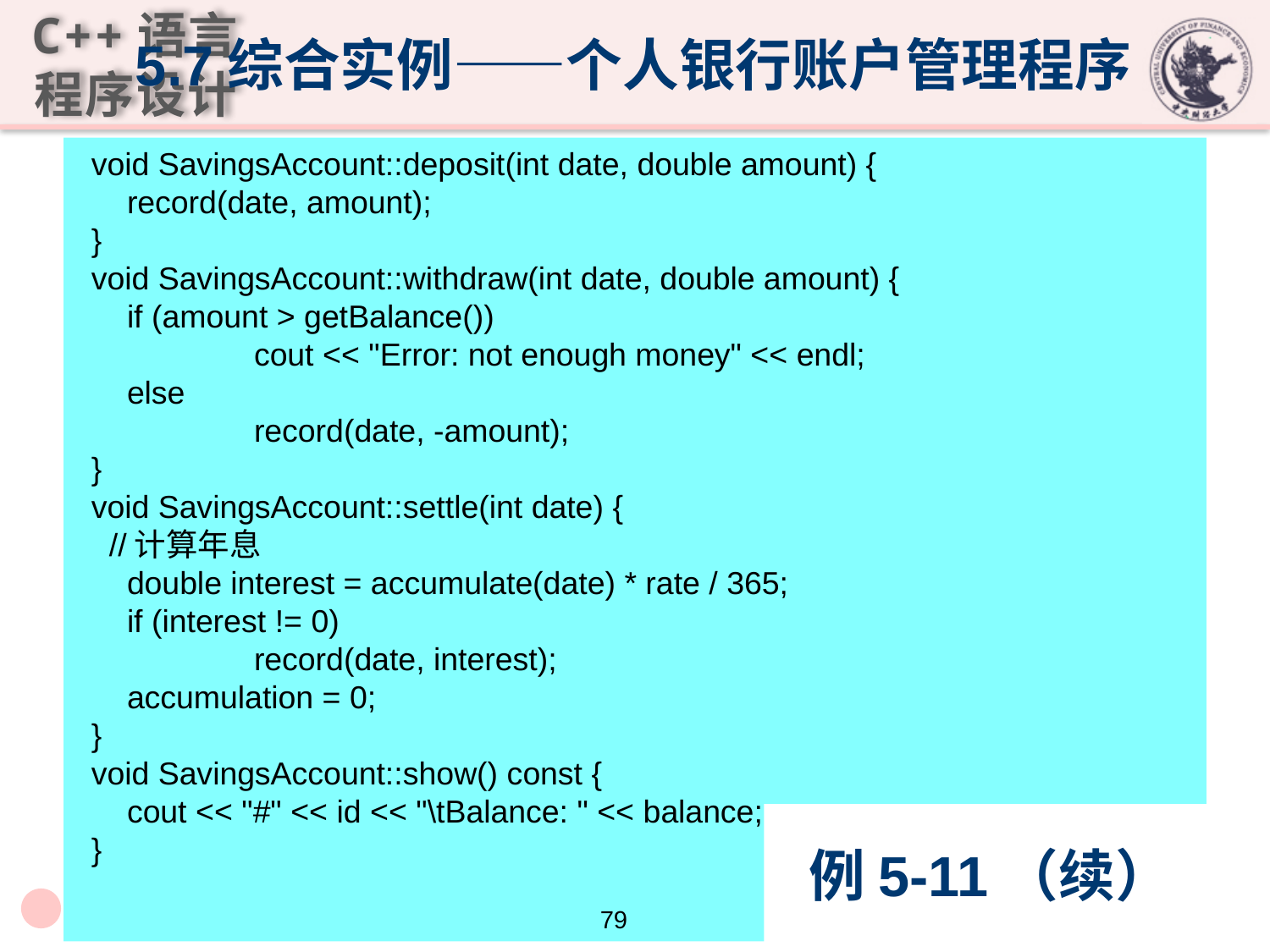

5.7综合实例——个人银行账户管理程序
void SavingsAccount::deposit(int date, double amount) {
	record(date, amount);
}
void SavingsAccount::withdraw(int date, double amount) {
	if (amount > getBalance())
		cout << "Error: not enough money" << endl;
	else
		record(date, -amount);
}
void SavingsAccount::settle(int date) {
  //计算年息
	double interest = accumulate(date) * rate / 365;
	if (interest != 0)
		record(date, interest);
	accumulation = 0;
}
void SavingsAccount::show() const {
	cout << "#" << id << "\tBalance: " << balance;
}
# 例5-11（续）
79